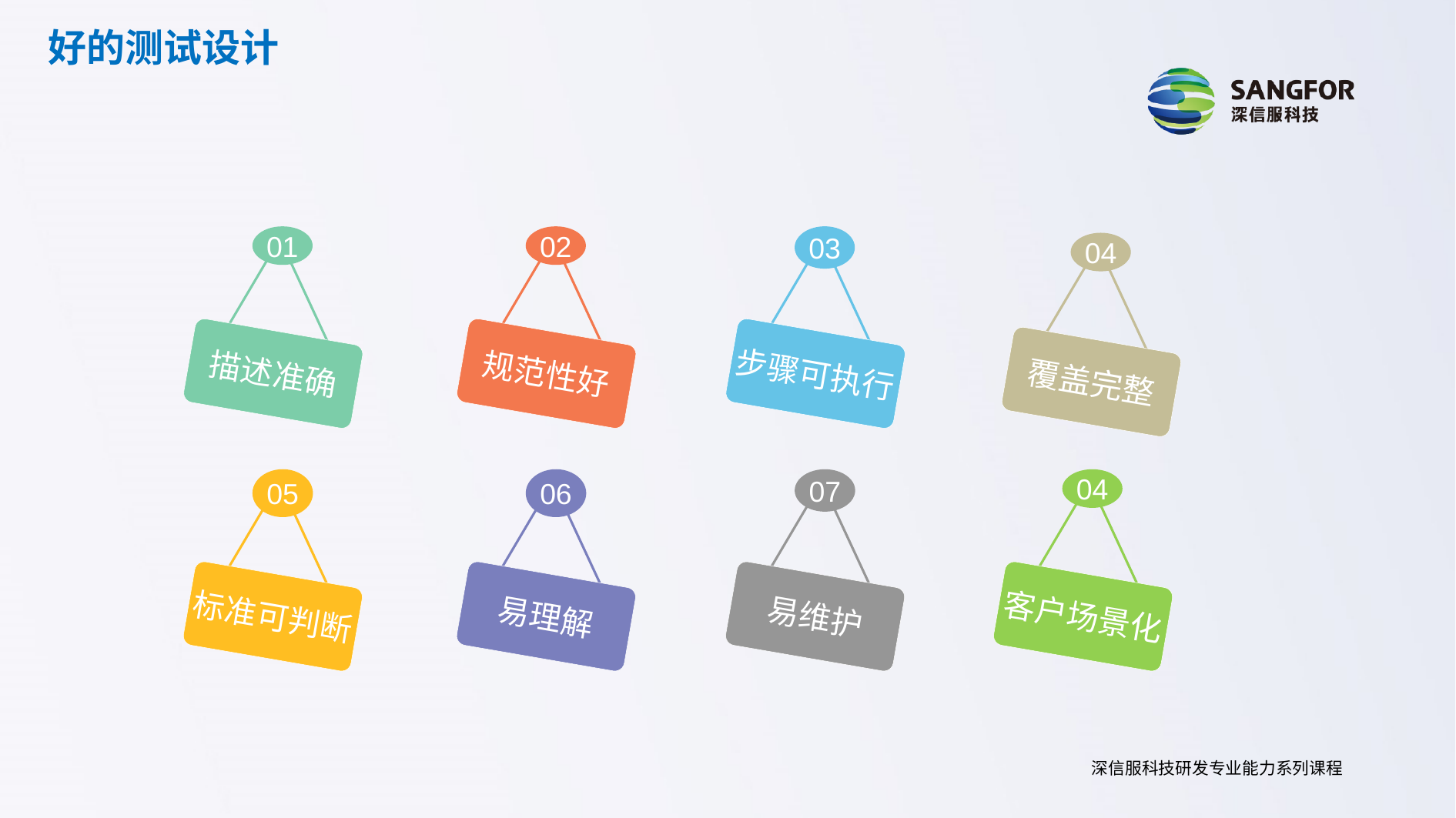

好的测试设计
01
02
03
04

描述准确
规范性好
步骤可执行
覆盖完整
05
06
07
04

标准可判断
易理解
易维护
客户场景化